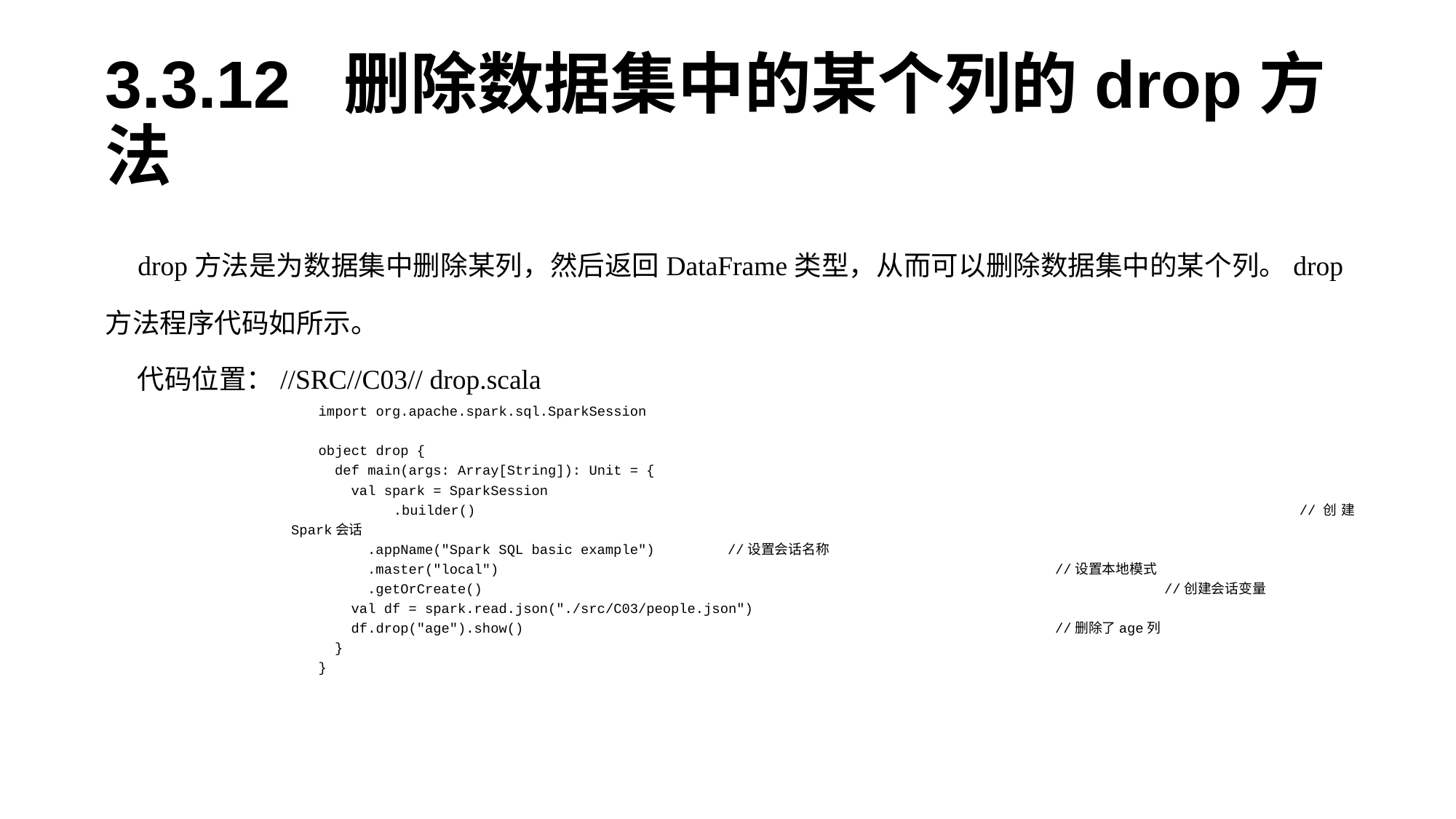

# 3.3.12  删除数据集中的某个列的drop方法
drop方法是为数据集中删除某列，然后返回DataFrame类型，从而可以删除数据集中的某个列。drop方法程序代码如所示。
代码位置：//SRC//C03// drop.scala
import org.apache.spark.sql.SparkSession

object drop {
  def main(args: Array[String]): Unit = {
    val spark = SparkSession
      .builder()								//创建Spark会话
      .appName("Spark SQL basic example")	//设置会话名称
      .master("local") 						//设置本地模式
      .getOrCreate()							//创建会话变量
    val df = spark.read.json("./src/C03/people.json")
    df.drop("age").show()					//删除了age列
  }
}